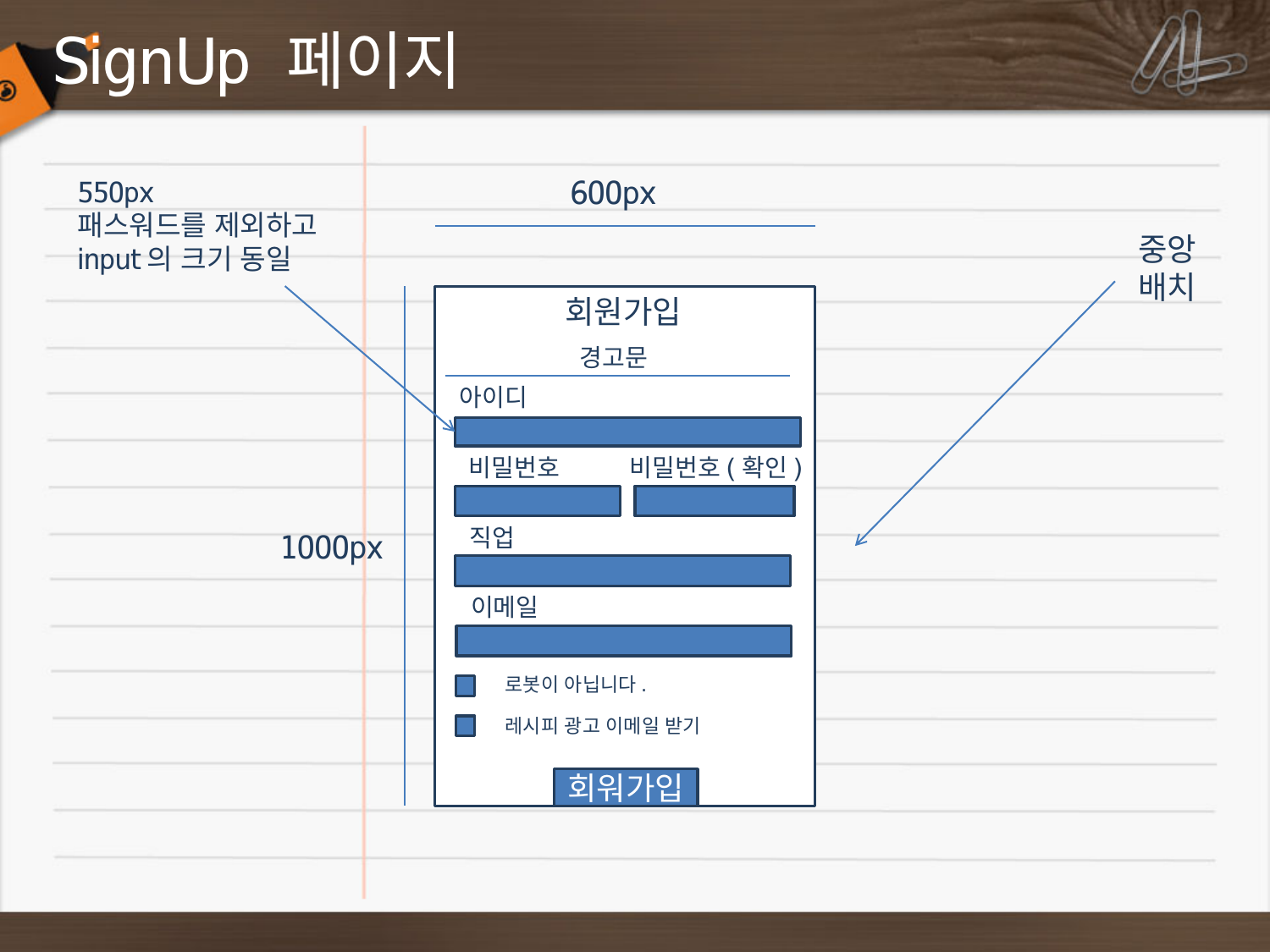

# SignUp 페이지
600px
550px
패스워드를 제외하고
input의 크기 동일
중앙
배치

회원가입
경고문
아이디

비밀번호
비밀번호(확인)

직업

이메일

로봇이 아닙니다.

레시피 광고 이메일 받기

회워가입
1000px